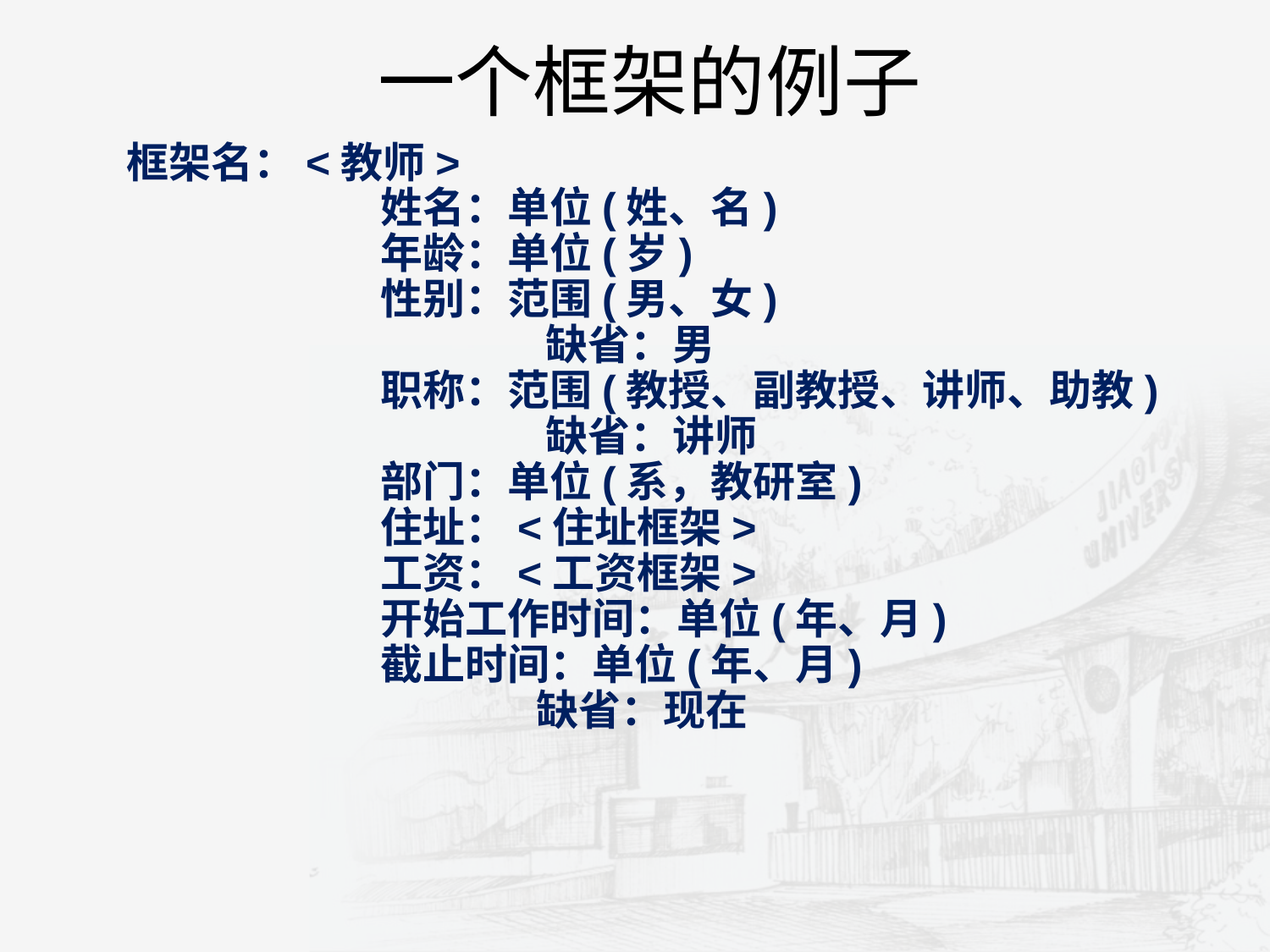

一个框架的例子
框架名：<教师>
		姓名：单位(姓、名)
		年龄：单位(岁)
		性别：范围(男、女)
			   缺省：男
		职称：范围(教授、副教授、讲师、助教)
			   缺省：讲师
		部门：单位(系，教研室)
		住址：<住址框架>
		工资：<工资框架>
		开始工作时间：单位(年、月)
		截止时间：单位(年、月)
			  缺省：现在
28